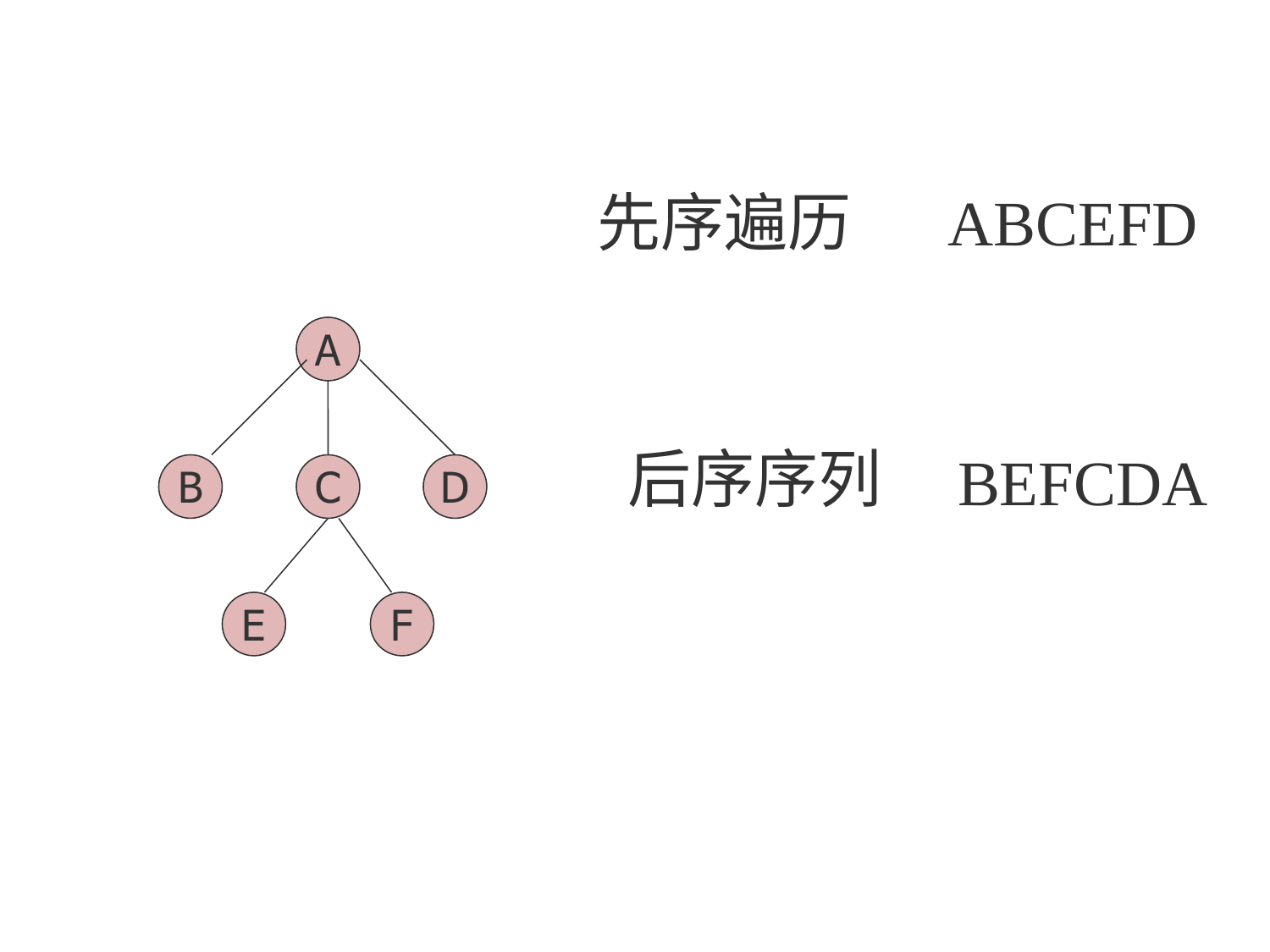

先序遍历
ABCEFD
A

后序序列

BEFCDA
B
C
D

E
F